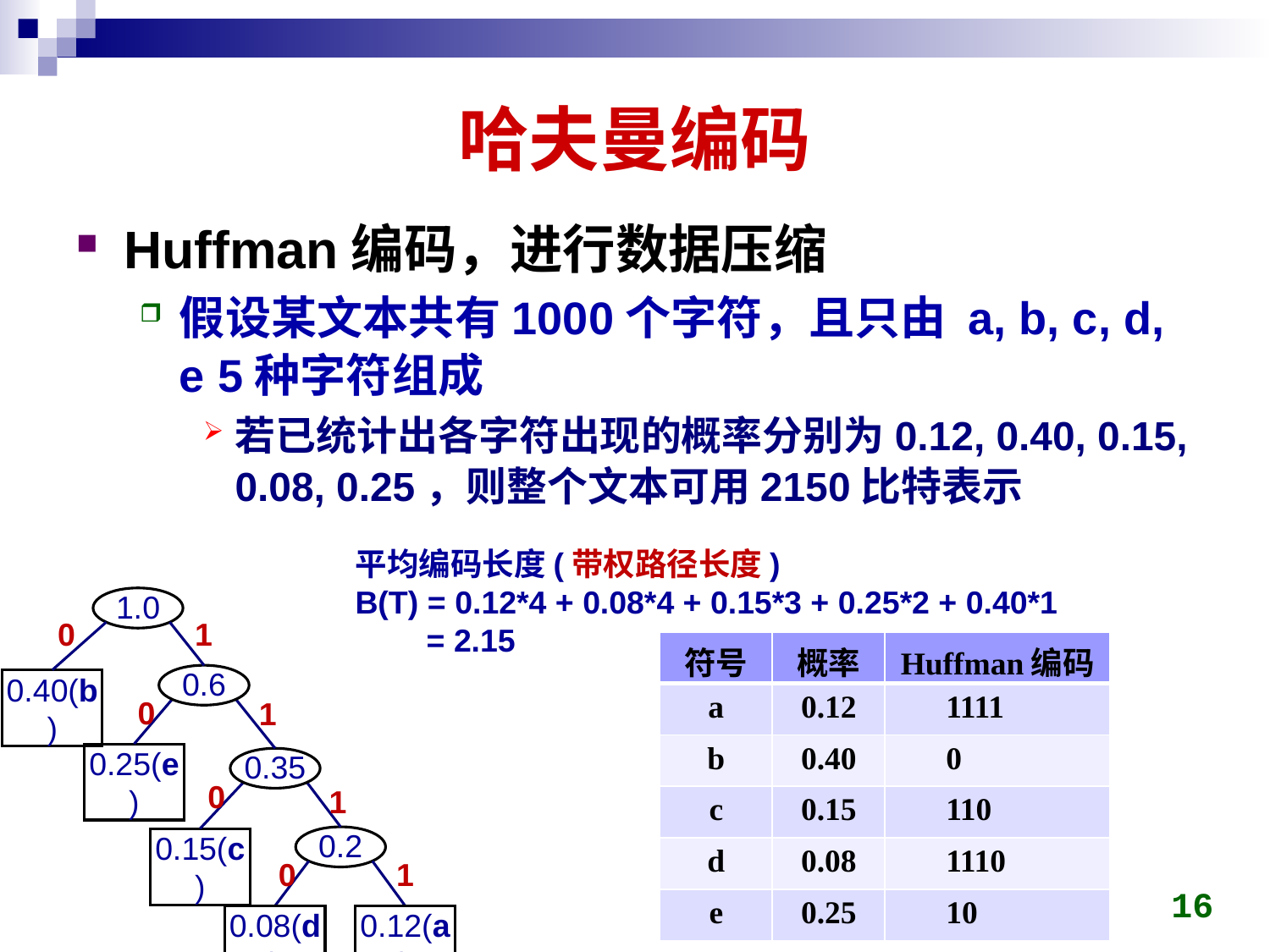

# 哈夫曼编码
Huffman编码，进行数据压缩
假设某文本共有1000个字符，且只由 a, b, c, d, e 5种字符组成
若已统计出各字符出现的概率分别为0.12, 0.40, 0.15, 0.08, 0.25，则整个文本可用2150比特表示
平均编码长度(带权路径长度)
B(T) = 0.12*4 + 0.08*4 + 0.15*3 + 0.25*2 + 0.40*1
        = 2.15
1.0
0
1
| 符号 | 概率 | Huffman编码 |
| --- | --- | --- |
| a | 0.12 | 1111 |
| b | 0.40 | 0 |
| c | 0.15 | 110 |
| d | 0.08 | 1110 |
| e | 0.25 | 10 |
0.6
0.40(b)
0
1
0.25(e)
0.35
0
1
0.2
0.15(c)
0
1
16
0.08(d)
0.12(a)